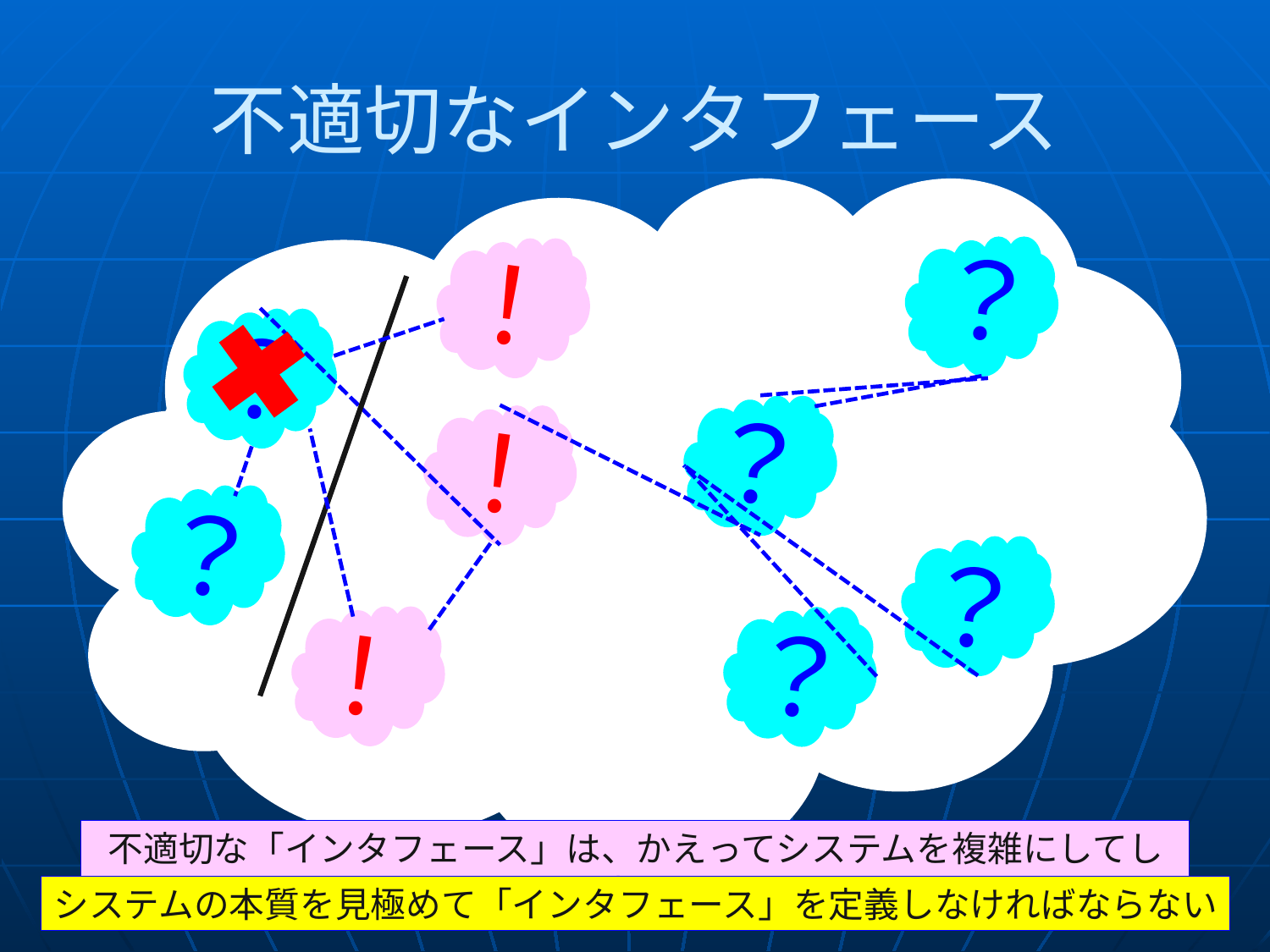

# 不適切なインタフェース

？
！

？

？

！

？

？
！
？

不適切な「インタフェース」は、かえってシステムを複雑にしてしまう
システムの本質を見極めて「インタフェース」を定義しなければならない